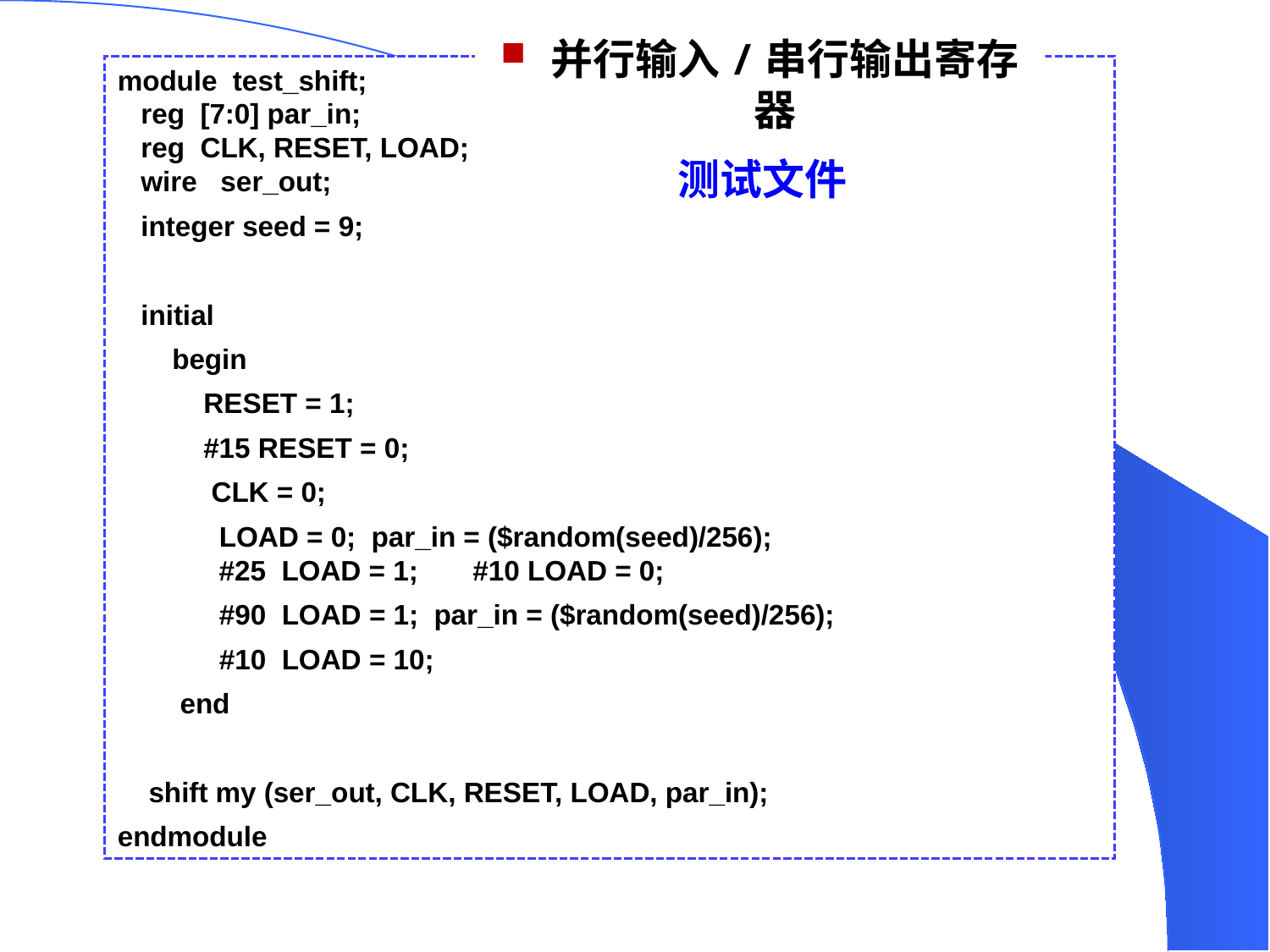

并行输入/串行输出寄存器
module  test_shift;
   reg  [7:0] par_in;
   reg  CLK, RESET, LOAD;
   wire   ser_out;
   integer seed = 9;

   initial
       begin
           RESET = 1;
           #15 RESET = 0;
            CLK = 0;
             LOAD = 0;  par_in = ($random(seed)/256);
             #25  LOAD = 1;       #10 LOAD = 0;
             #90  LOAD = 1;  par_in = ($random(seed)/256);
             #10  LOAD = 10;
        end

    shift my (ser_out, CLK, RESET, LOAD, par_in);
endmodule
测试文件